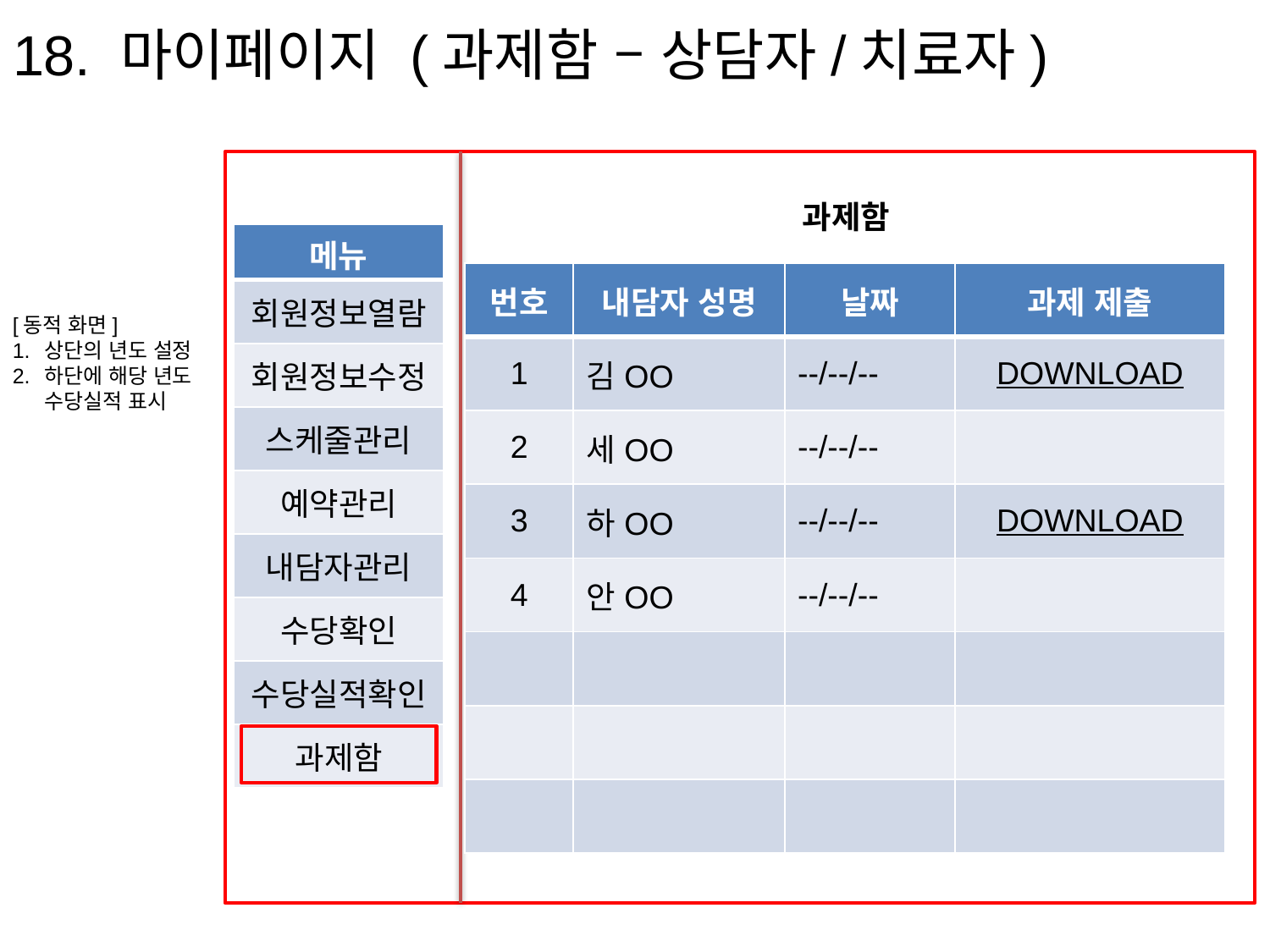

18. 마이페이지 (과제함 – 상담자/치료자)

과제함
| 메뉴 |
| --- |
| 회원정보열람 |
| 회원정보수정 |
| 스케줄관리 |
| 예약관리 |
| 내담자관리 |
| 수당확인 |
| 수당실적확인 |
| 과제함 |
| 번호 | 내담자 성명 | 날짜 | 과제 제출 |
| --- | --- | --- | --- |
| 1 | 김OO | --/--/-- | DOWNLOAD |
| 2 | 세OO | --/--/-- |  |
| 3 | 하OO | --/--/-- | DOWNLOAD |
| 4 | 안OO | --/--/-- |  |
|  |  |  |  |
|  |  |  |  |
|  |  |  |  |
[동적 화면]
상단의 년도 설정
하단에 해당 년도 수당실적 표시